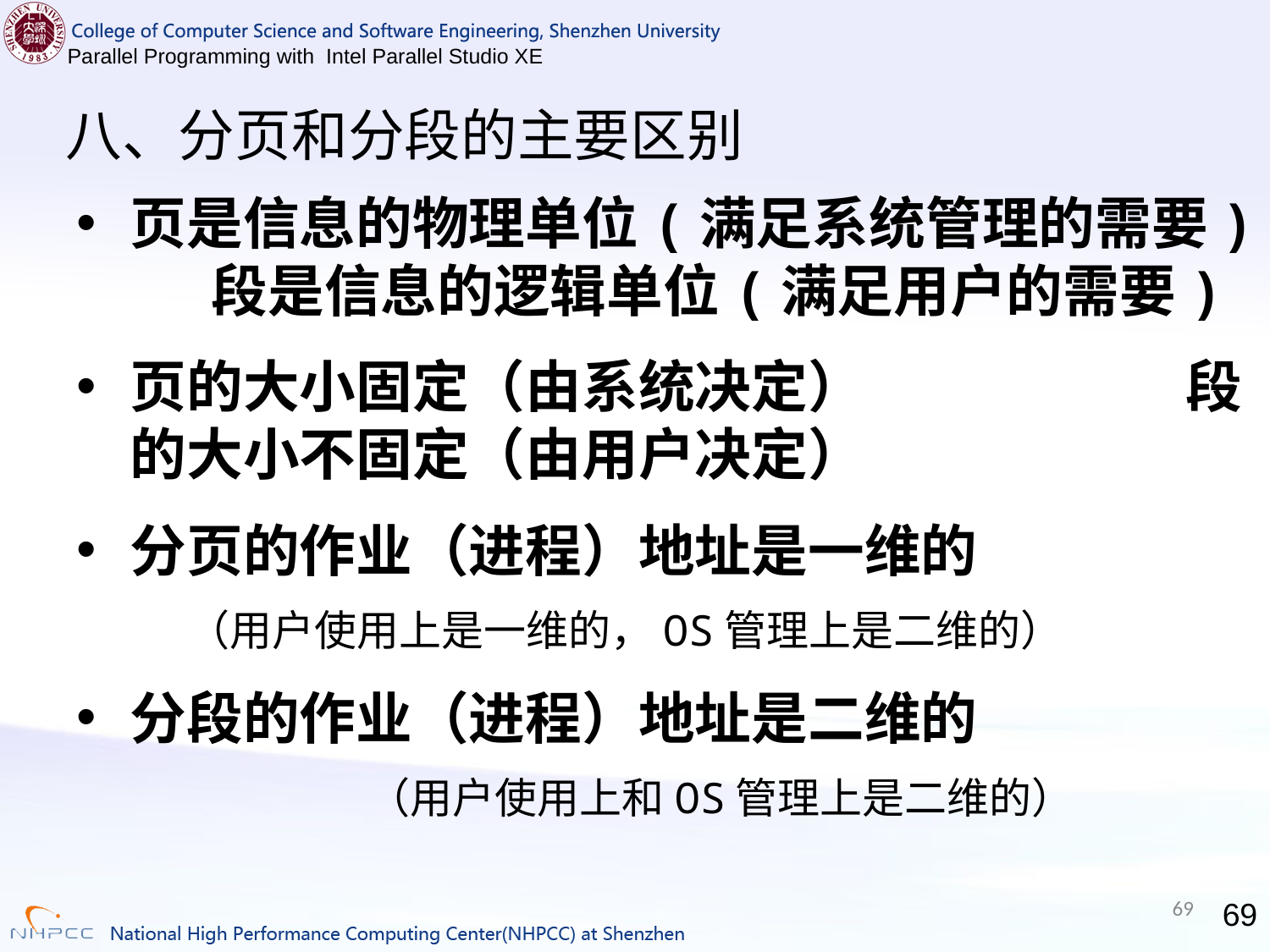

# 八、分页和分段的主要区别
页是信息的物理单位(满足系统管理的需要)   段是信息的逻辑单位(满足用户的需要)
页的大小固定（由系统决定）　　　　　   段的大小不固定（由用户决定）
分页的作业（进程）地址是一维的
（用户使用上是一维的，OS管理上是二维的）
分段的作业（进程）地址是二维的
		（用户使用上和OS管理上是二维的）
69
69